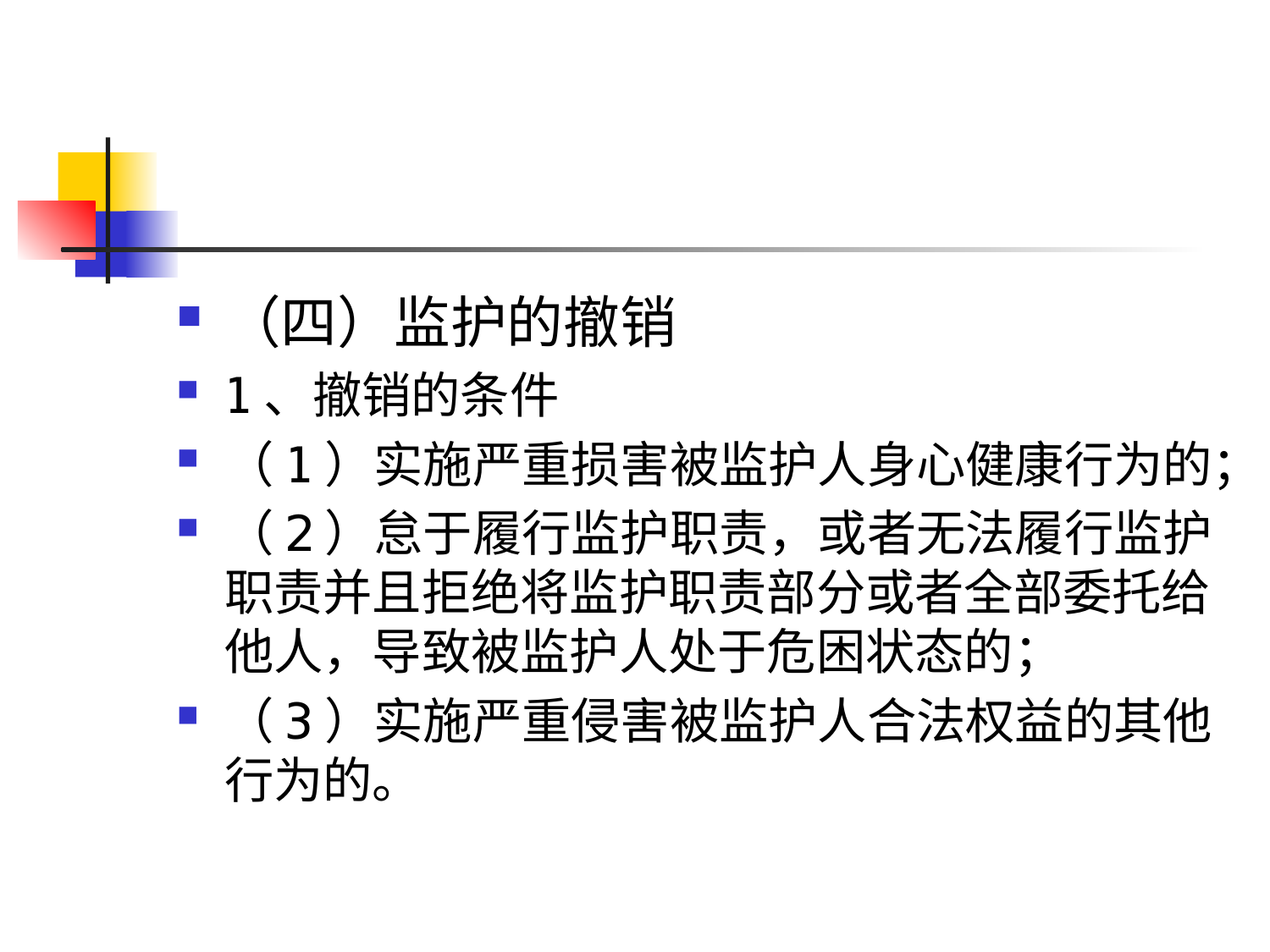

#
（四）监护的撤销
1、撤销的条件
（1）实施严重损害被监护人身心健康行为的；
（2）怠于履行监护职责，或者无法履行监护职责并且拒绝将监护职责部分或者全部委托给他人，导致被监护人处于危困状态的；
（3）实施严重侵害被监护人合法权益的其他行为的。